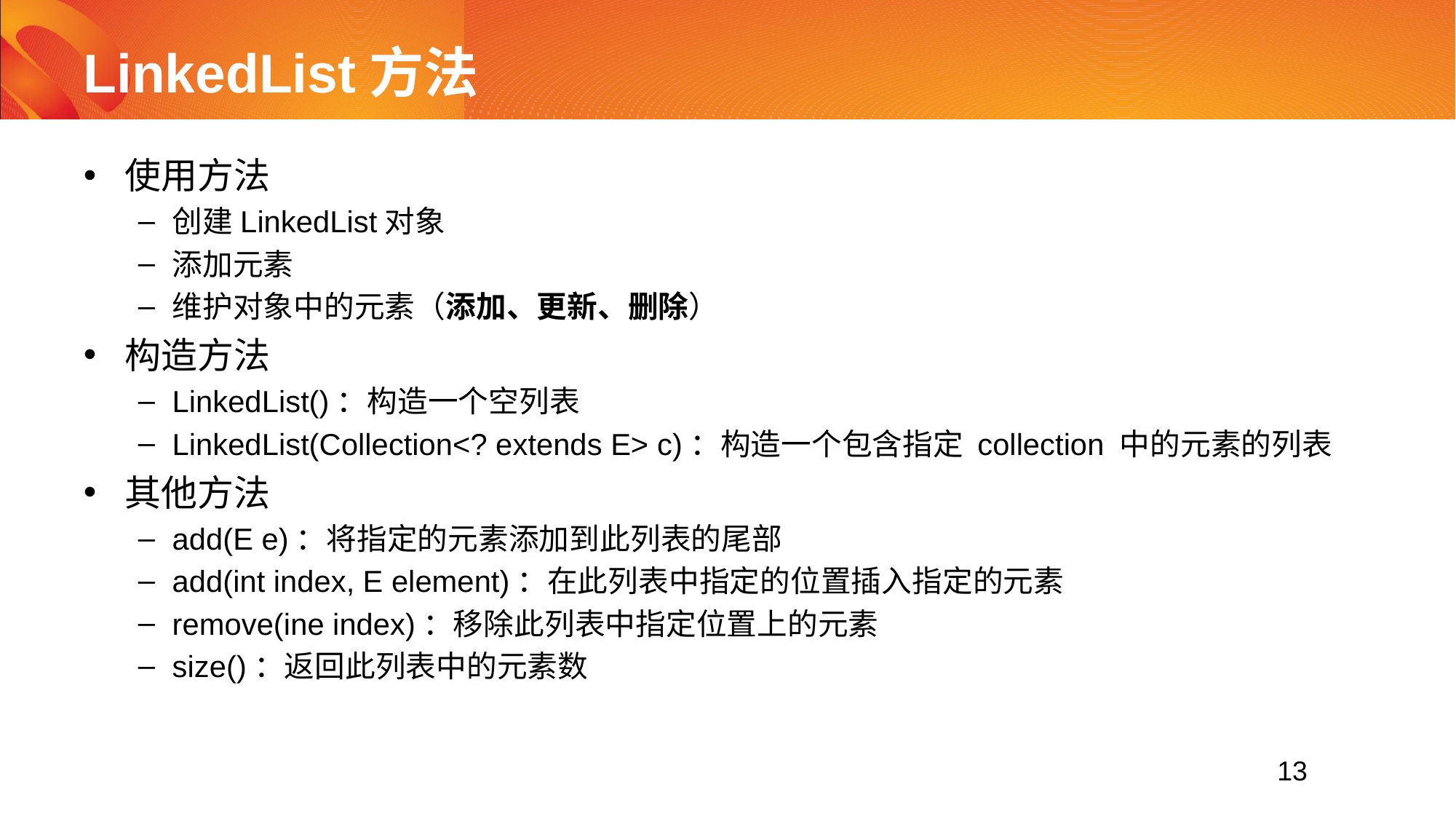

# LinkedList方法
使用方法
创建LinkedList对象
添加元素
维护对象中的元素（添加、更新、删除）
构造方法
LinkedList()：构造一个空列表
LinkedList(Collection<? extends E> c)：构造一个包含指定 collection 中的元素的列表
其他方法
add(E e)：将指定的元素添加到此列表的尾部
add(int index, E element)：在此列表中指定的位置插入指定的元素
remove(ine index)：移除此列表中指定位置上的元素
size()：返回此列表中的元素数